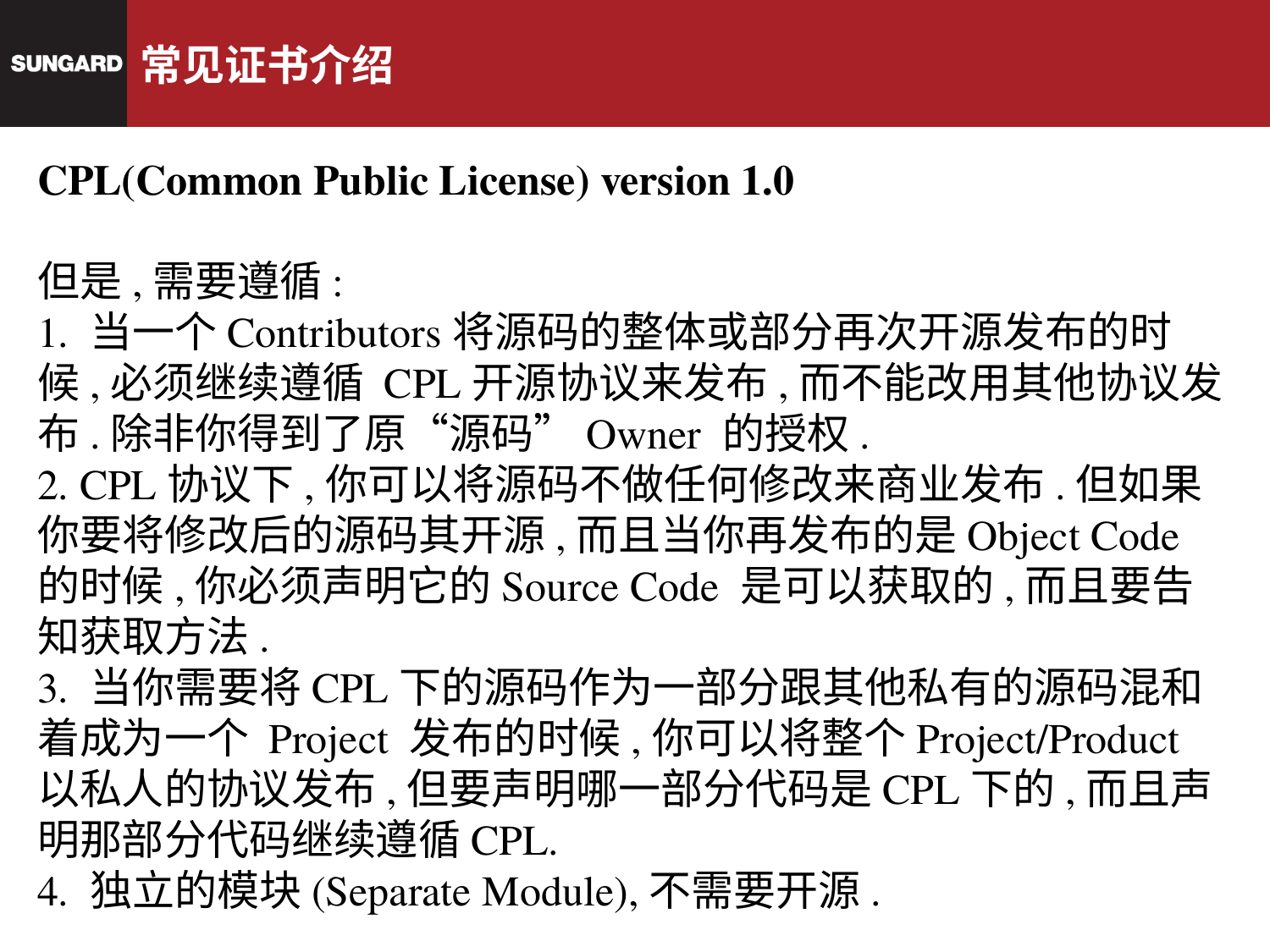

# 常见证书介绍
CPL(Common Public License) version 1.0

但是,需要遵循:
1. 当一个Contributors将源码的整体或部分再次开源发布的时候,必须继续遵循 CPL开源协议来发布,而不能改用其他协议发布.除非你得到了原“源码”Owner 的授权.
2. CPL协议下,你可以将源码不做任何修改来商业发布.但如果你要将修改后的源码其开源,而且当你再发布的是Object Code的时候,你必须声明它的Source Code 是可以获取的,而且要告知获取方法.
3. 当你需要将CPL下的源码作为一部分跟其他私有的源码混和着成为一个 Project 发布的时候,你可以将整个Project/Product 以私人的协议发布,但要声明哪一部分代码是CPL下的,而且声明那部分代码继续遵循CPL.
4. 独立的模块(Separate Module),不需要开源.